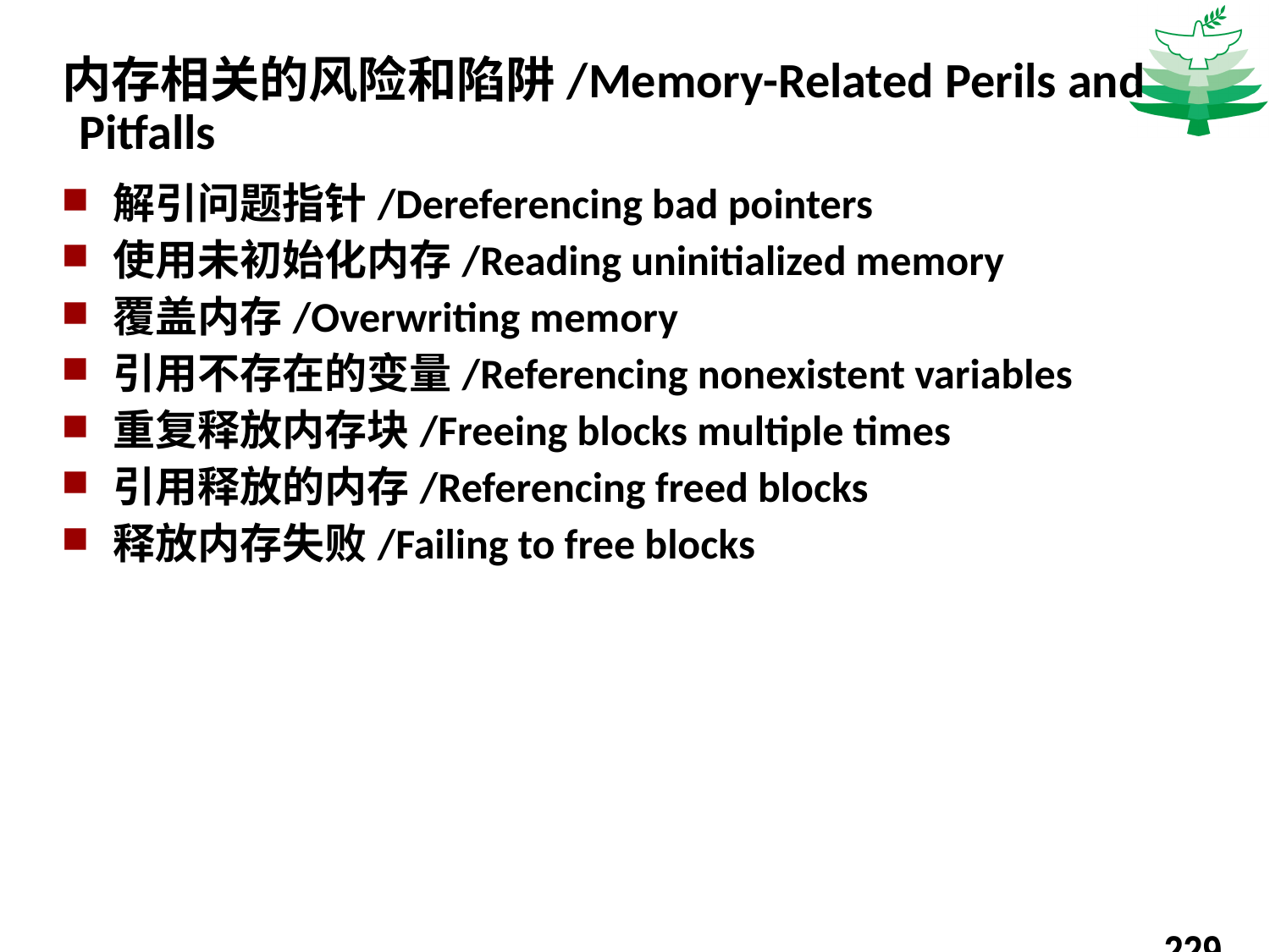

内存相关的风险和陷阱/Memory-Related Perils and Pitfalls
解引问题指针/Dereferencing bad pointers
使用未初始化内存/Reading uninitialized memory
覆盖内存/Overwriting memory
引用不存在的变量/Referencing nonexistent variables
重复释放内存块/Freeing blocks multiple times
引用释放的内存/Referencing freed blocks
释放内存失败/Failing to free blocks